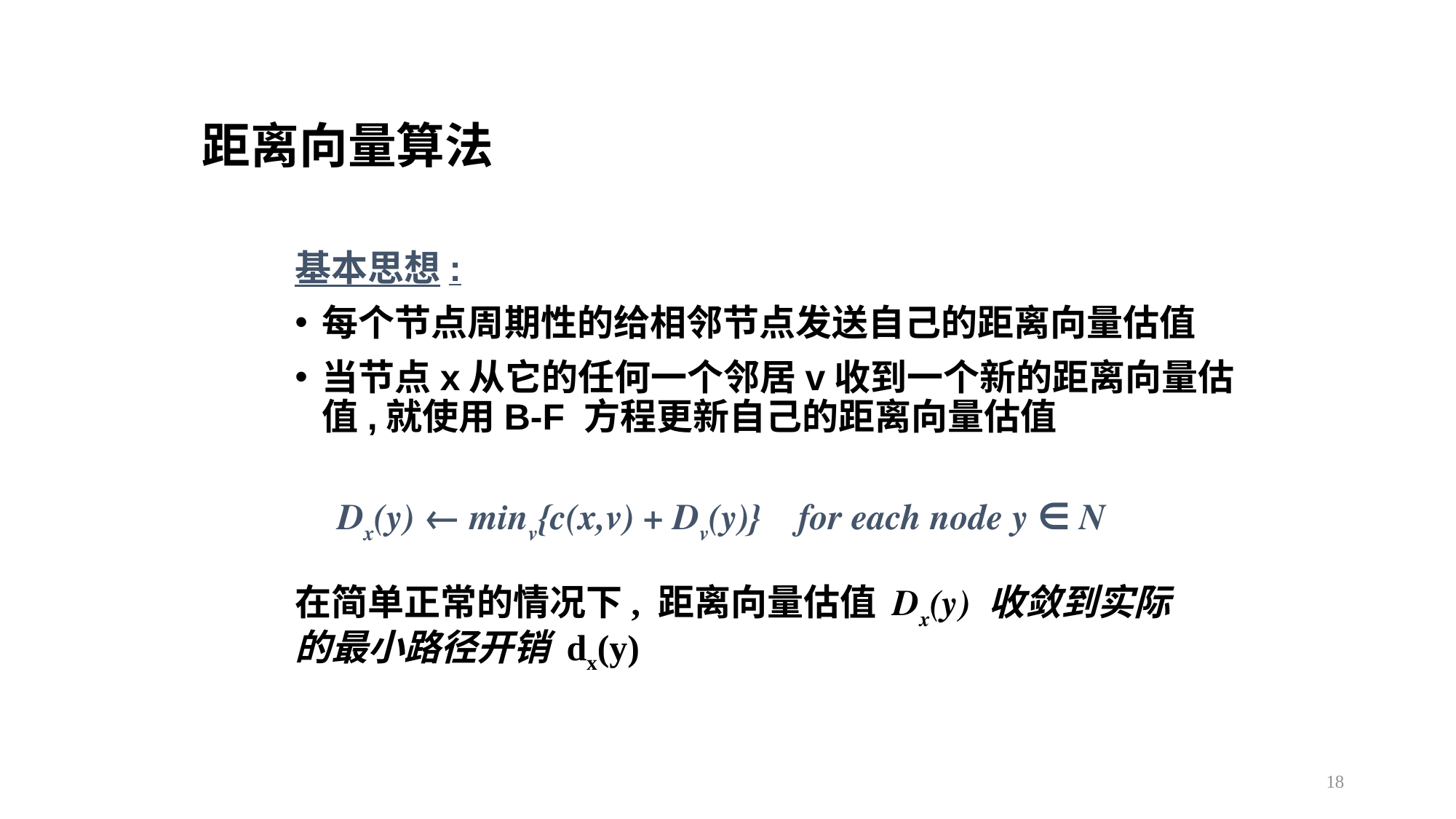

# 距离向量算法
基本思想:
每个节点周期性的给相邻节点发送自己的距离向量估值
当节点x从它的任何一个邻居v收到一个新的距离向量估值,就使用B-F 方程更新自己的距离向量估值
Dx(y) ← minv{c(x,v) + Dv(y)}    for each node y ∈ N
在简单正常的情况下, 距离向量估值 Dx(y) 收敛到实际的最小路径开销 dx(y)
18